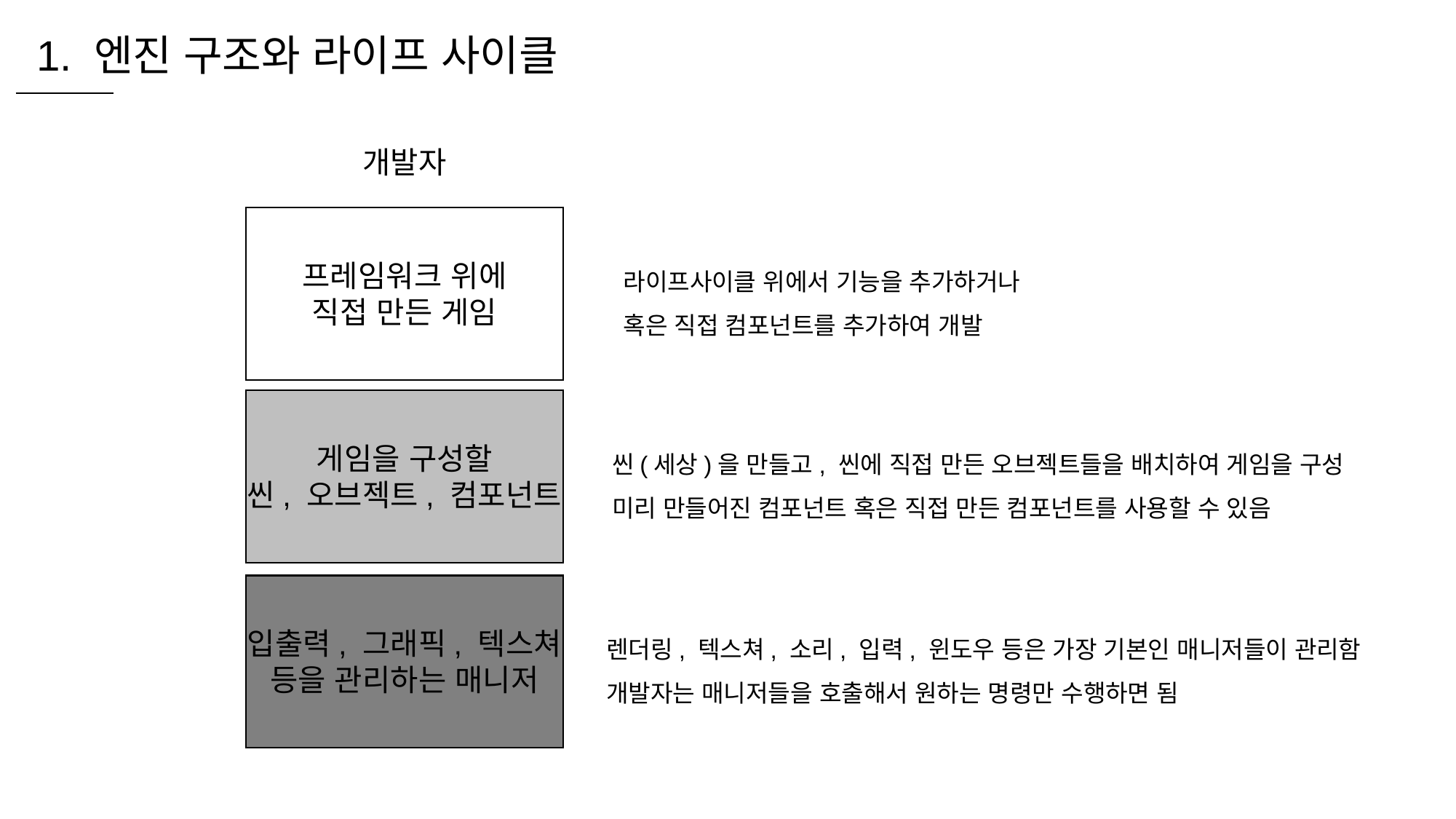

1. 엔진 구조와 라이프 사이클
개발자

프레임워크 위에
직접 만든 게임
라이프사이클 위에서 기능을 추가하거나
혹은 직접 컴포넌트를 추가하여 개발

게임을 구성할
씬, 오브젝트, 컴포넌트
씬(세상)을 만들고, 씬에 직접 만든 오브젝트들을 배치하여 게임을 구성
미리 만들어진 컴포넌트 혹은 직접 만든 컴포넌트를 사용할 수 있음

입출력, 그래픽, 텍스쳐
등을 관리하는 매니저
렌더링, 텍스쳐, 소리, 입력, 윈도우 등은 가장 기본인 매니저들이 관리함
개발자는 매니저들을 호출해서 원하는 명령만 수행하면 됨